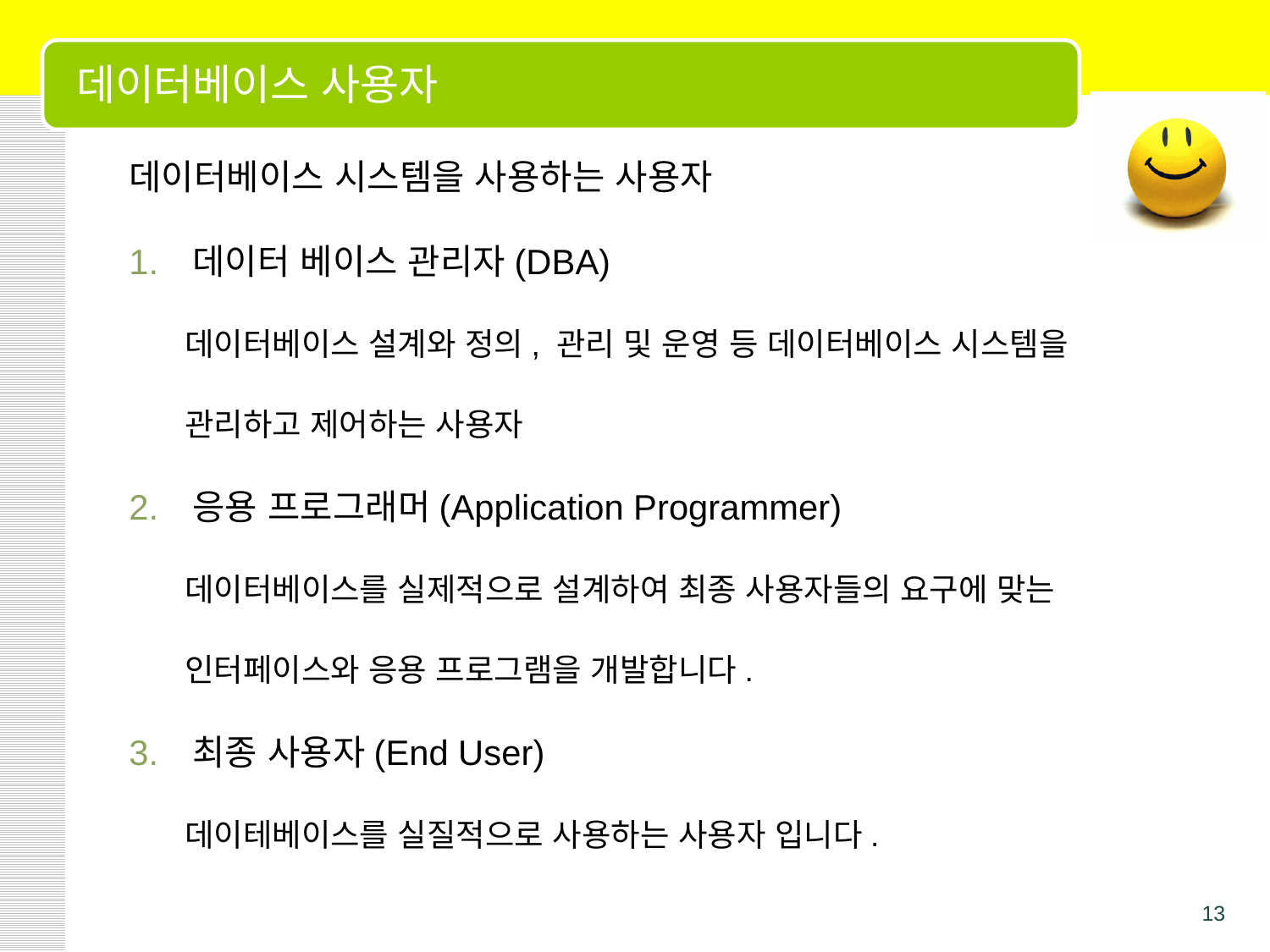

# 데이터베이스 사용자
데이터베이스 시스템을 사용하는 사용자
데이터 베이스 관리자(DBA)
데이터베이스 설계와 정의, 관리 및 운영 등 데이터베이스 시스템을
관리하고 제어하는 사용자
응용 프로그래머(Application Programmer)
데이터베이스를 실제적으로 설계하여 최종 사용자들의 요구에 맞는
인터페이스와 응용 프로그램을 개발합니다.
최종 사용자(End User)
데이테베이스를 실질적으로 사용하는 사용자 입니다.